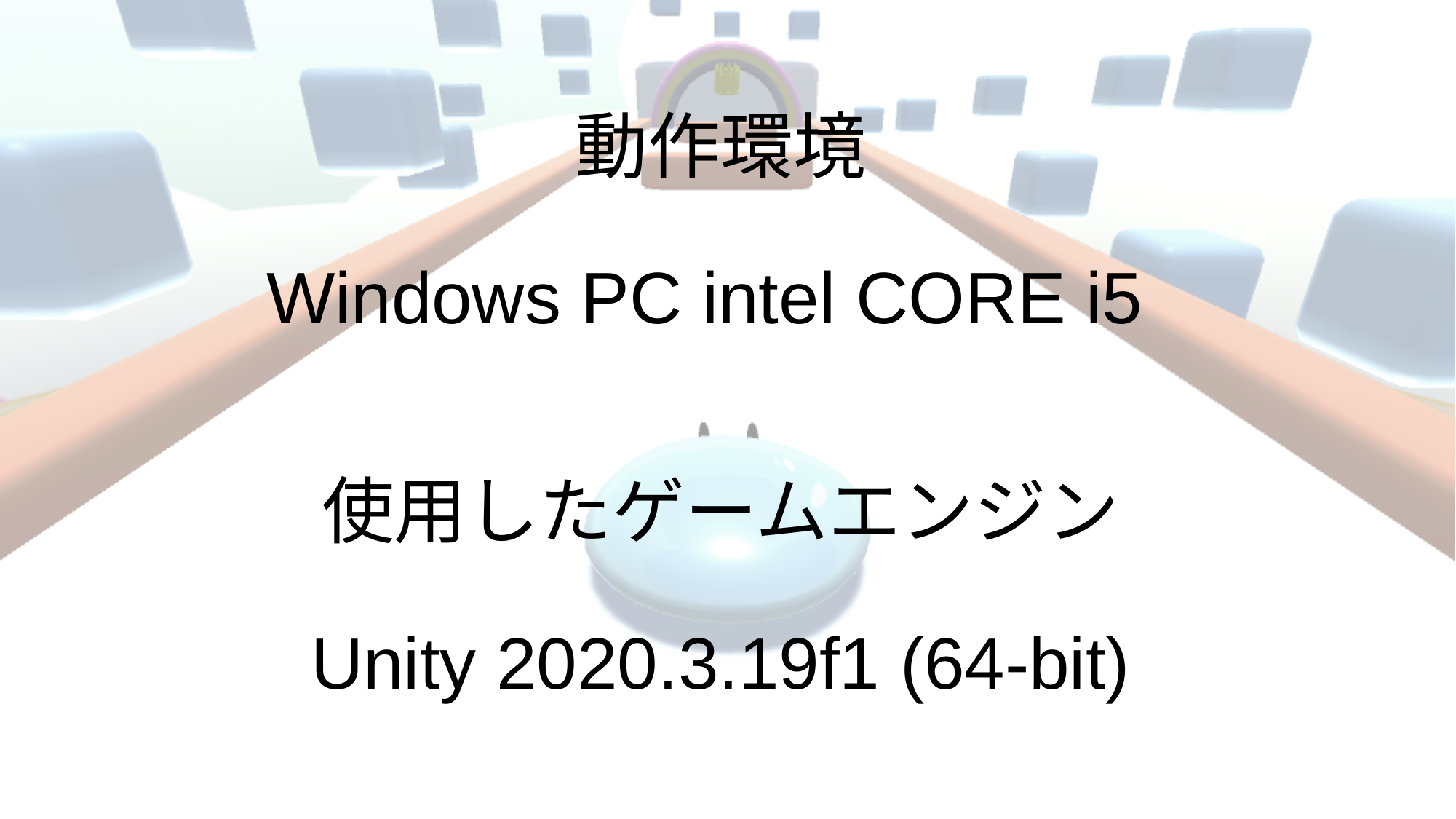

動作環境
Windows PC intel CORE i5
使用したゲームエンジン
Unity 2020.3.19f1 (64-bit)